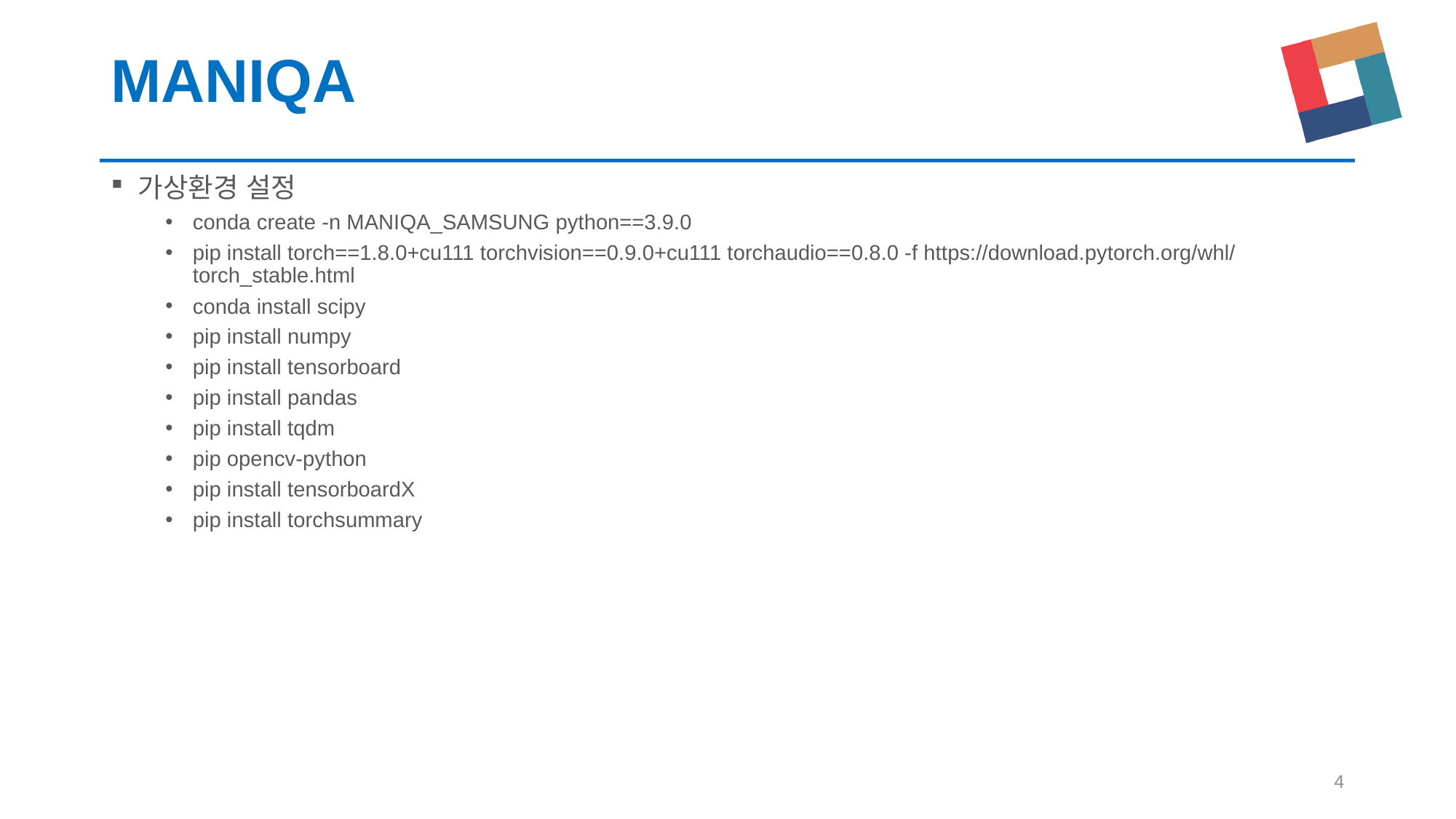

# MANIQA
가상환경 설정
conda create -n MANIQA_SAMSUNG python==3.9.0
pip install torch==1.8.0+cu111 torchvision==0.9.0+cu111 torchaudio==0.8.0 -f https://download.pytorch.org/whl/torch_stable.html
conda install scipy
pip install numpy
pip install tensorboard
pip install pandas
pip install tqdm
pip opencv-python
pip install tensorboardX
pip install torchsummary
4